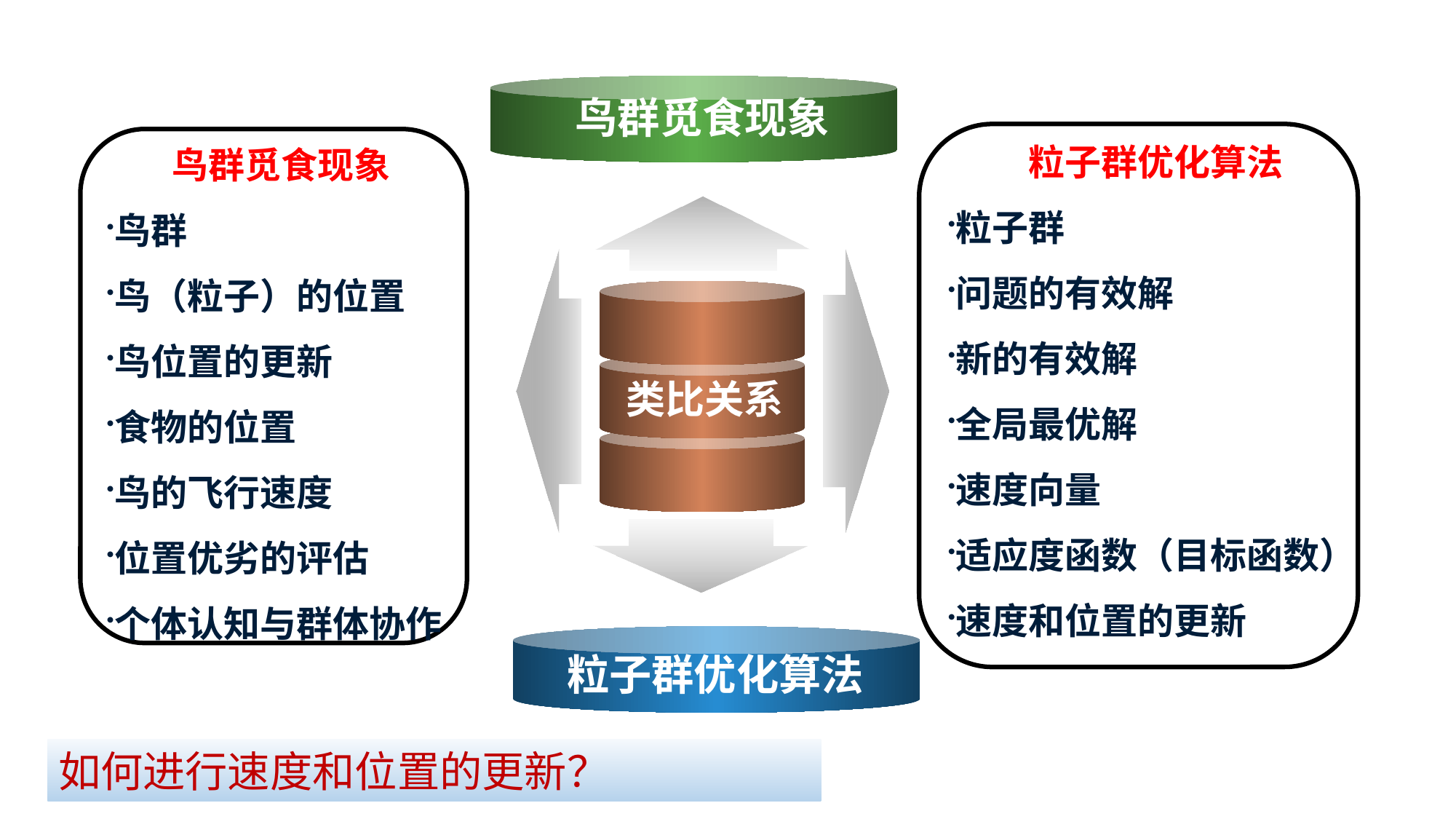

鸟群觅食现象

粒子群优化算法
粒子群
问题的有效解
新的有效解
全局最优解
速度向量
适应度函数（目标函数）
速度和位置的更新

鸟群觅食现象
鸟群
鸟（粒子）的位置
鸟位置的更新
食物的位置
鸟的飞行速度
位置优劣的评估
个体认知与群体协作

类比关系

粒子群优化算法
如何进行速度和位置的更新？